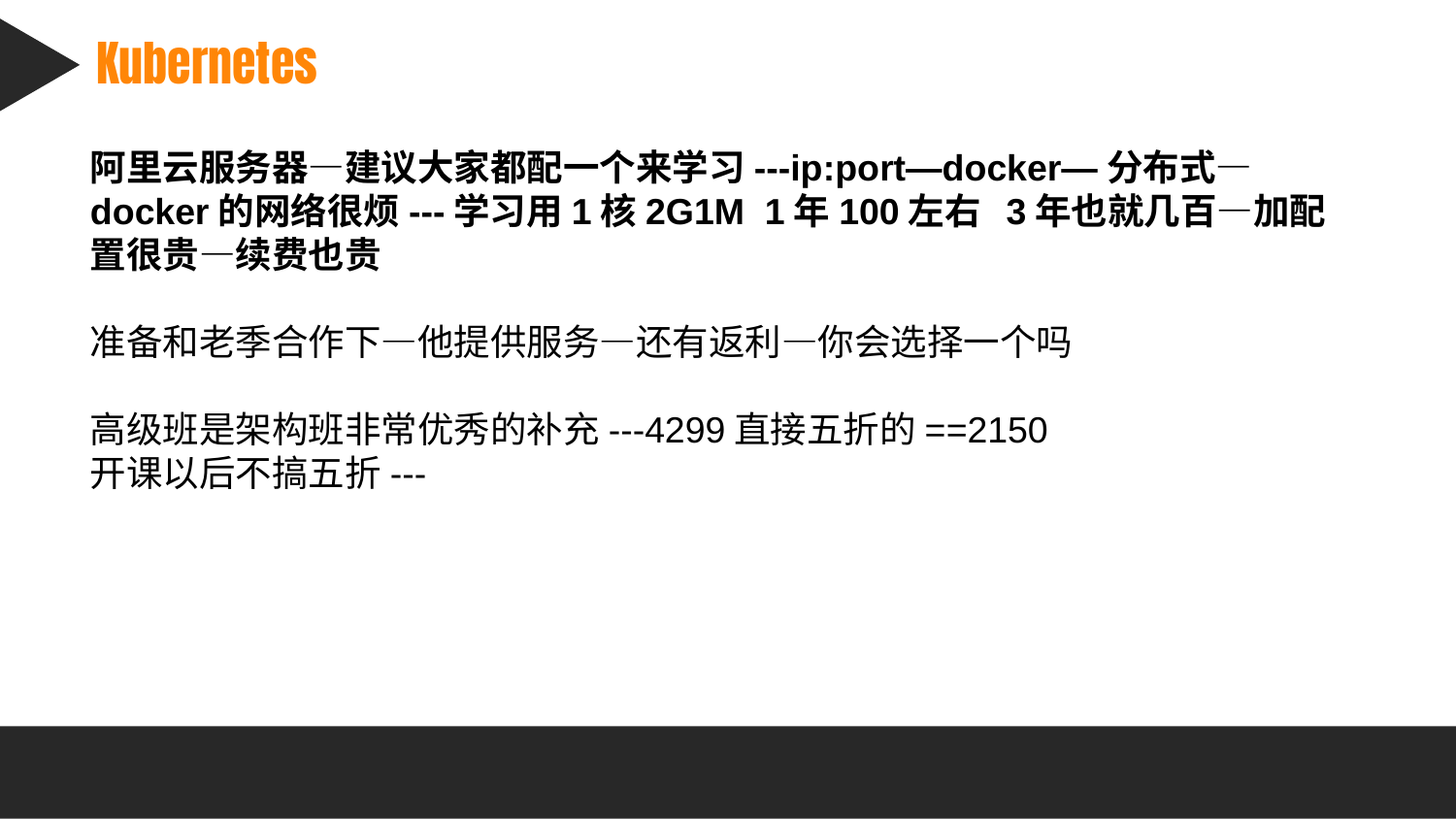

Kubernetes
阿里云服务器—建议大家都配一个来学习---ip:port—docker—分布式—docker的网络很烦---学习用1核2G1M  1年100左右  3年也就几百—加配置很贵—续费也贵

准备和老季合作下—他提供服务—还有返利—你会选择一个吗

高级班是架构班非常优秀的补充---4299直接五折的==2150
开课以后不搞五折---